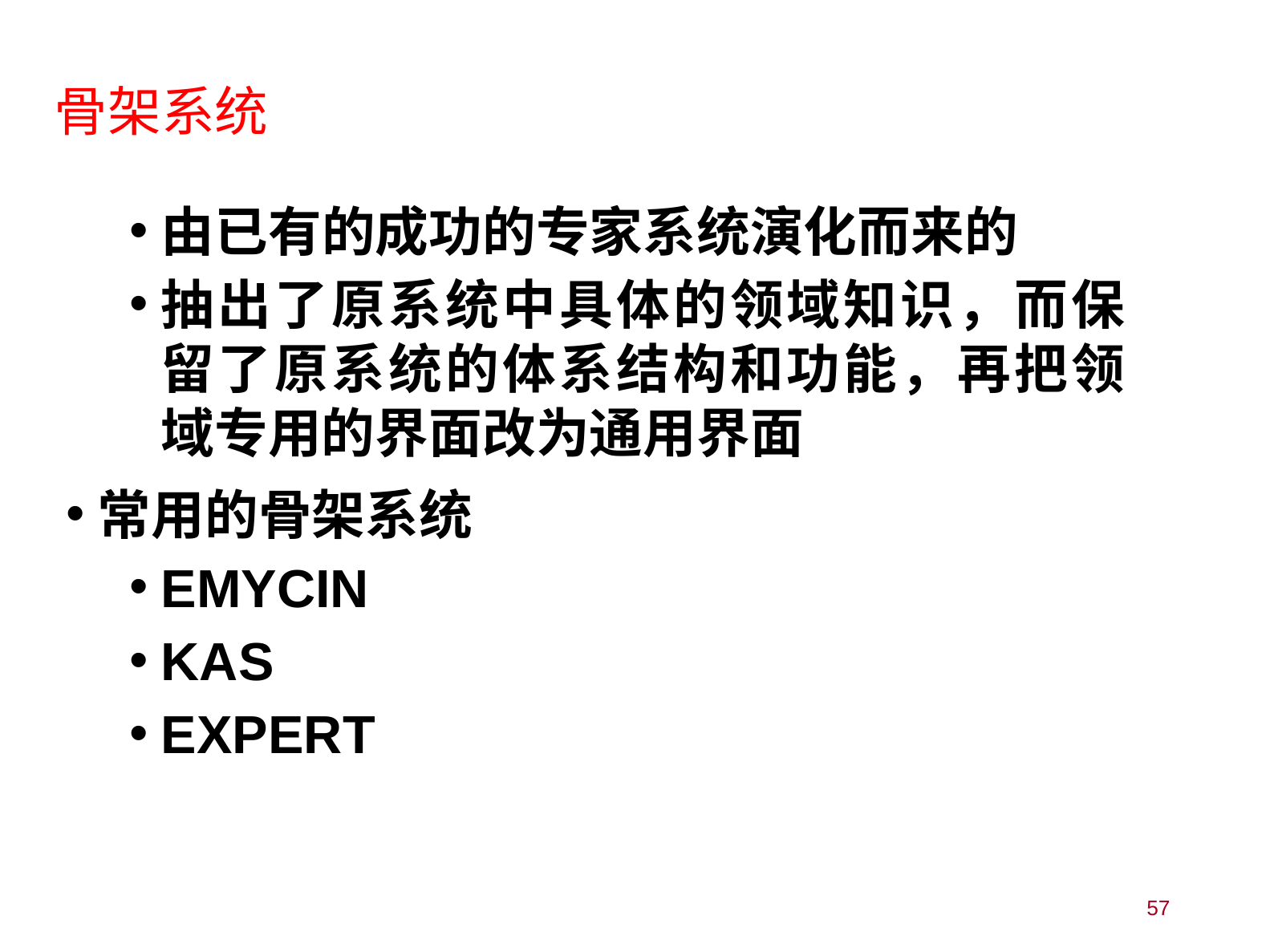

# 骨架系统
由已有的成功的专家系统演化而来的
抽出了原系统中具体的领域知识，而保留了原系统的体系结构和功能，再把领域专用的界面改为通用界面
常用的骨架系统
EMYCIN
KAS
EXPERT
57